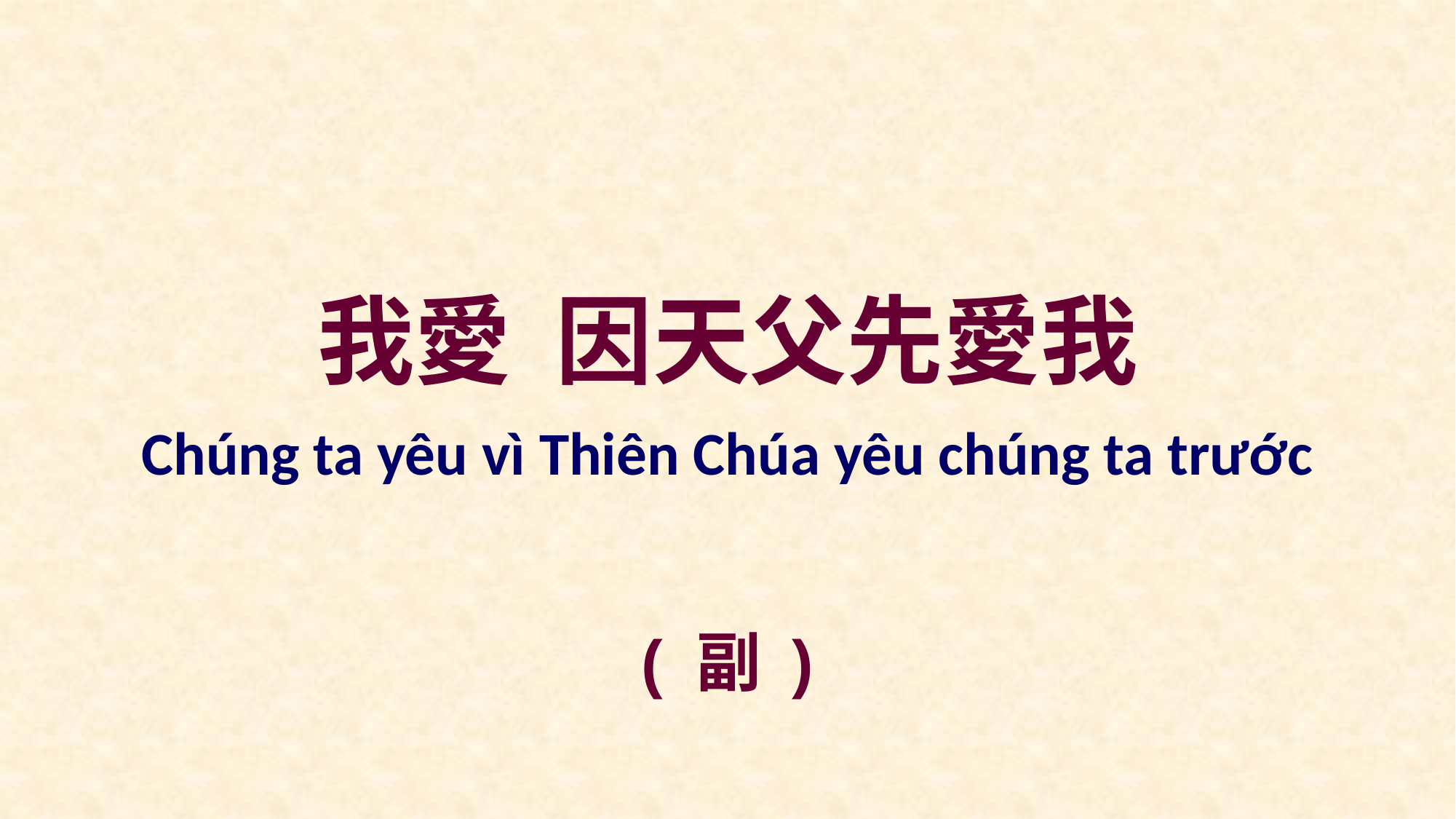

我愛  因天父先愛我
Chúng ta yêu vì Thiên Chúa yêu chúng ta trước
( 副 )